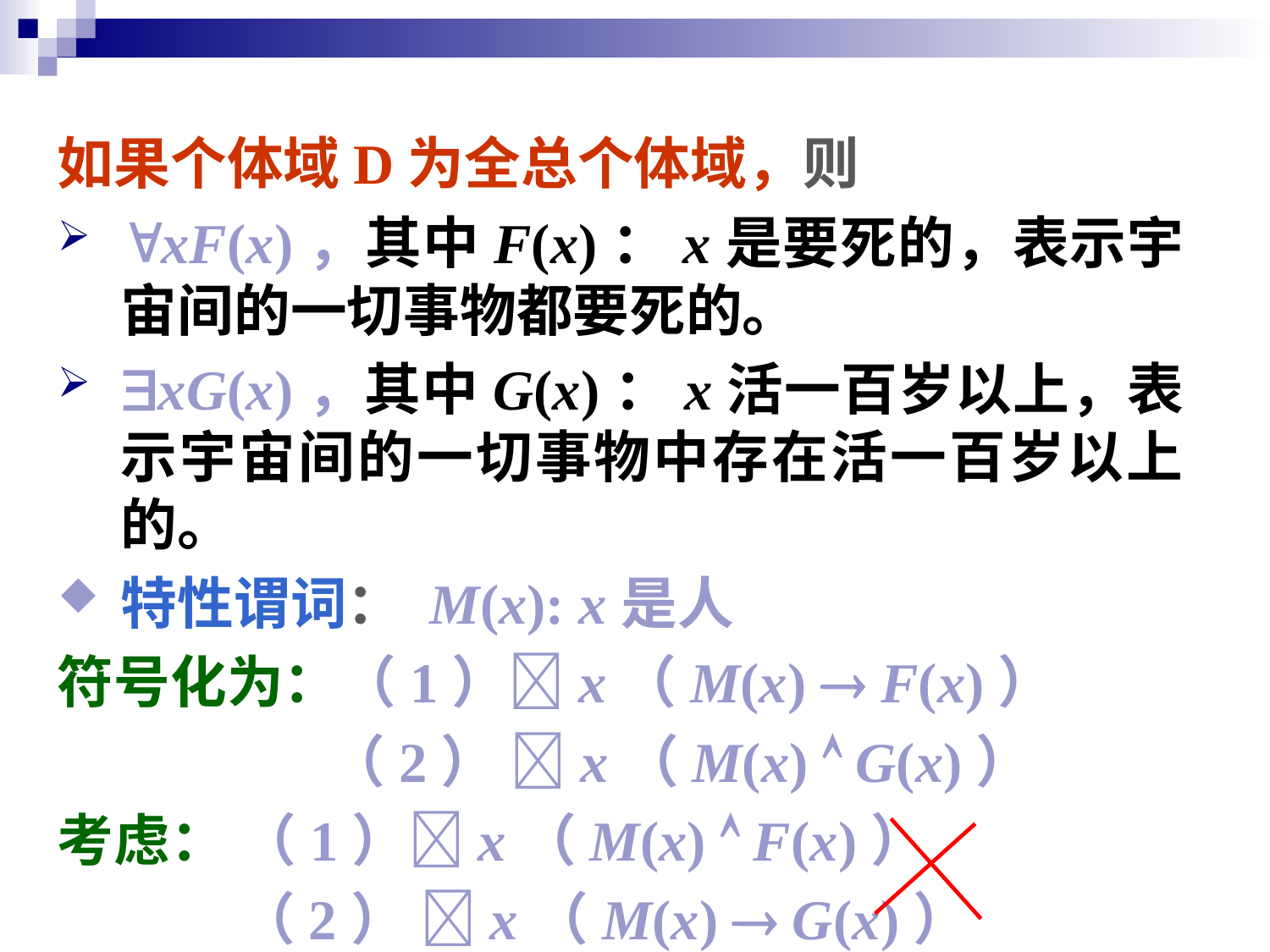

如果个体域D为全总个体域，则
∀xF(x)，其中F(x)：x是要死的，表示宇宙间的一切事物都要死的。
∃xG(x)，其中G(x)：x活一百岁以上，表示宇宙间的一切事物中存在活一百岁以上的。
特性谓词： M(x): x是人
符号化为：（1）∀x（M(x) → F(x)）
                    （2） ∃x（M(x) ∧ G(x)）
考虑： （1）∀x（M(x) ∧ F(x)）
             （2） ∃x（M(x) → G(x)）

17